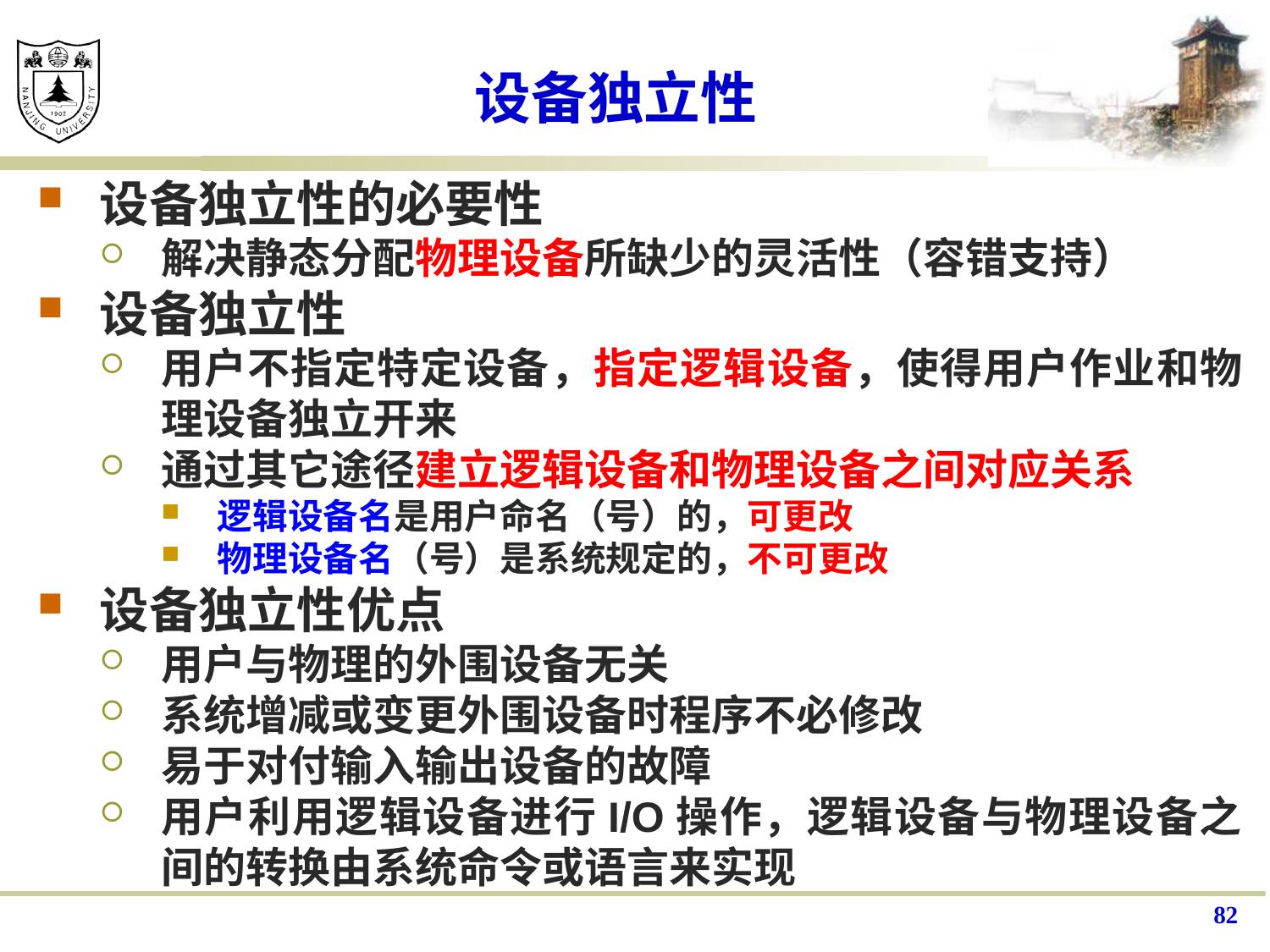

# 设备独立性
设备独立性的必要性
解决静态分配物理设备所缺少的灵活性（容错支持）
设备独立性
用户不指定特定设备，指定逻辑设备，使得用户作业和物理设备独立开来
通过其它途径建立逻辑设备和物理设备之间对应关系
逻辑设备名是用户命名（号）的，可更改
物理设备名（号）是系统规定的，不可更改
设备独立性优点
用户与物理的外围设备无关
系统增减或变更外围设备时程序不必修改
易于对付输入输出设备的故障
用户利用逻辑设备进行I/O操作，逻辑设备与物理设备之间的转换由系统命令或语言来实现

82